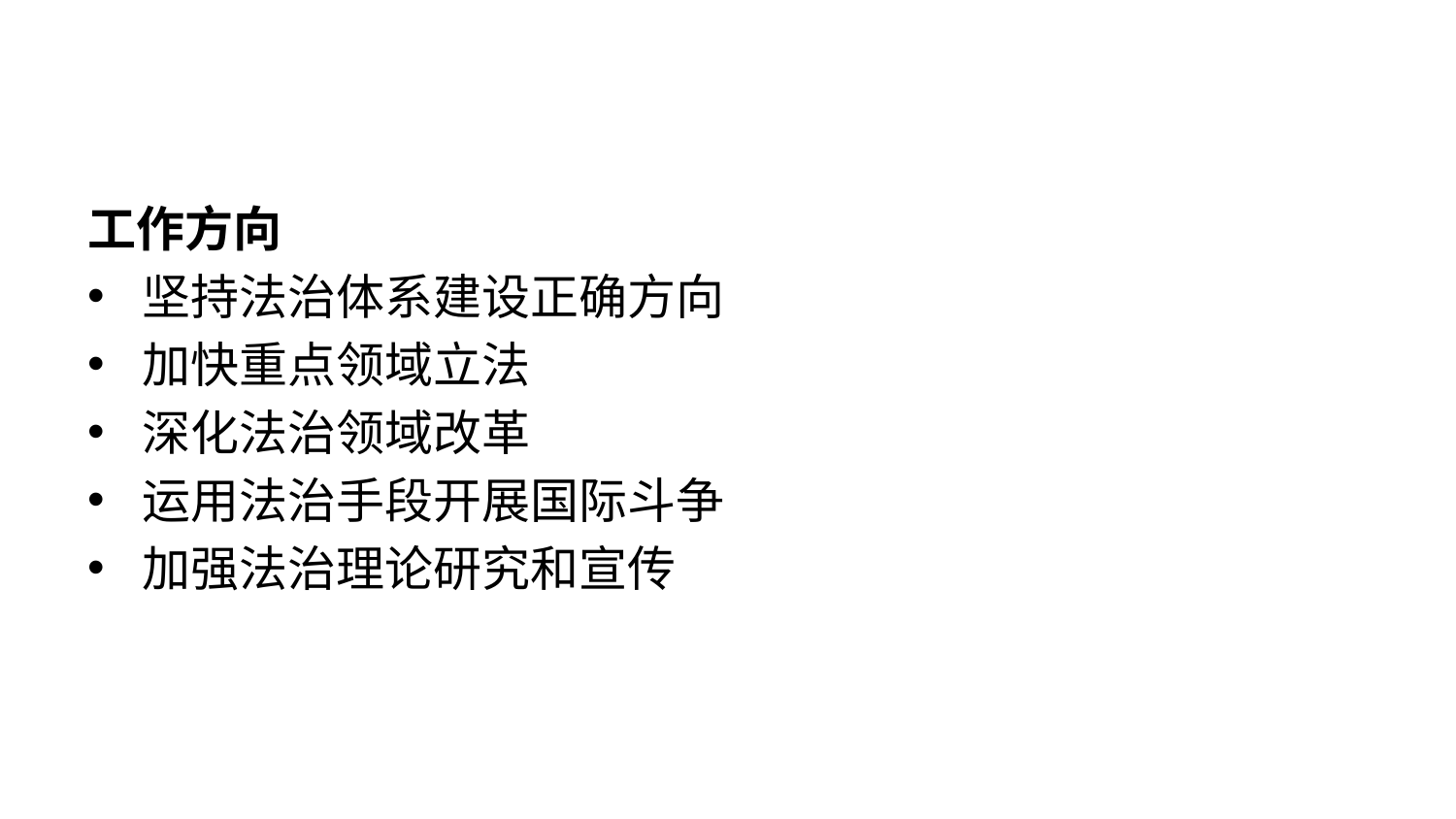

工作方向
坚持法治体系建设正确方向
加快重点领域立法
深化法治领域改革
运用法治手段开展国际斗争
加强法治理论研究和宣传